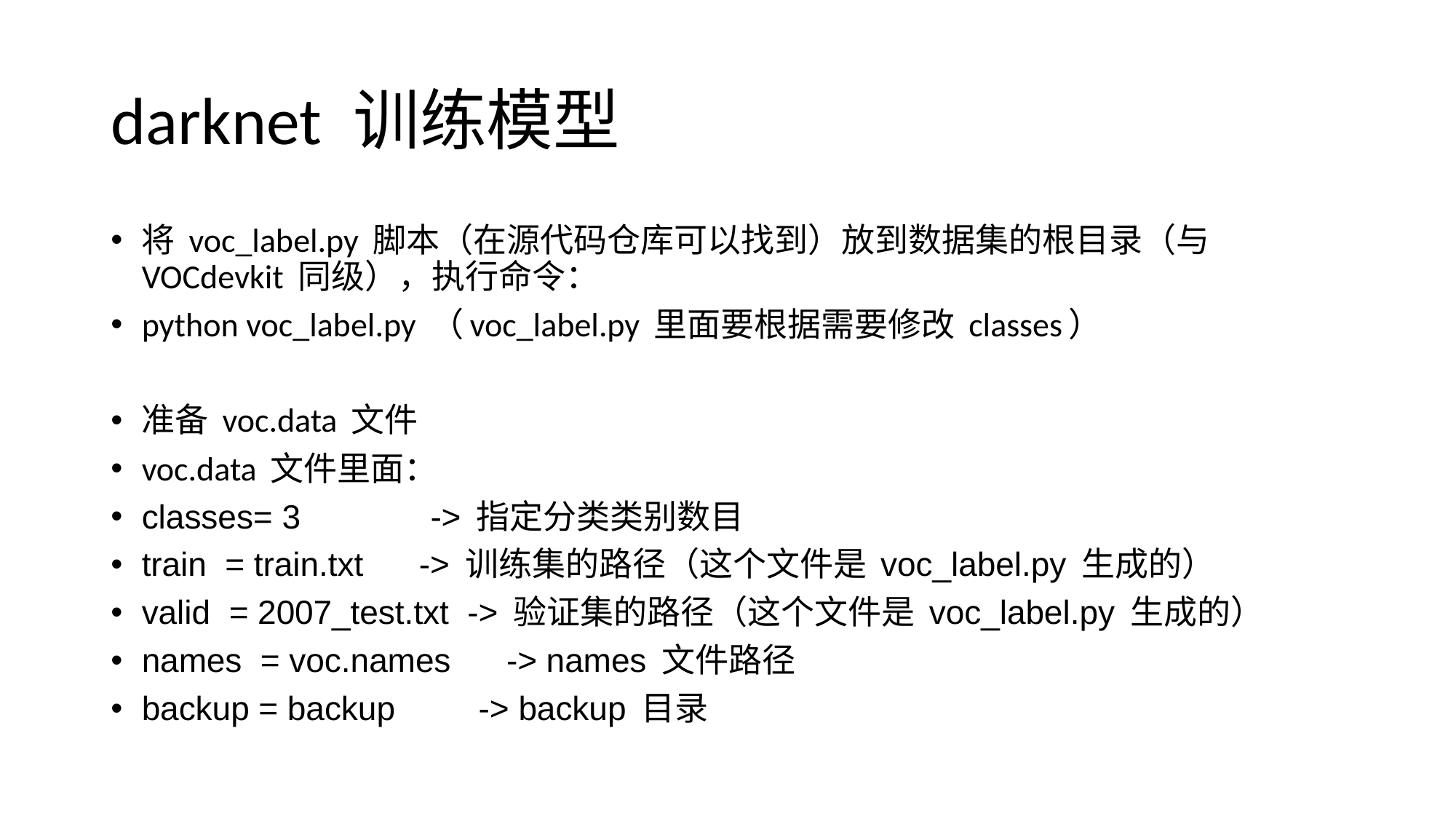

# darknet 训练模型
将 voc_label.py 脚本（在源代码仓库可以找到）放到数据集的根目录（与 VOCdevkit 同级），执行命令：
python voc_label.py （voc_label.py 里面要根据需要修改 classes）

准备 voc.data 文件
voc.data 文件里面：
classes= 3              -> 指定分类类别数目
train  = train.txt      -> 训练集的路径（这个文件是 voc_label.py 生成的）
valid  = 2007_test.txt  -> 验证集的路径（这个文件是 voc_label.py 生成的）
names  = voc.names      -> names 文件路径
backup = backup         -> backup 目录